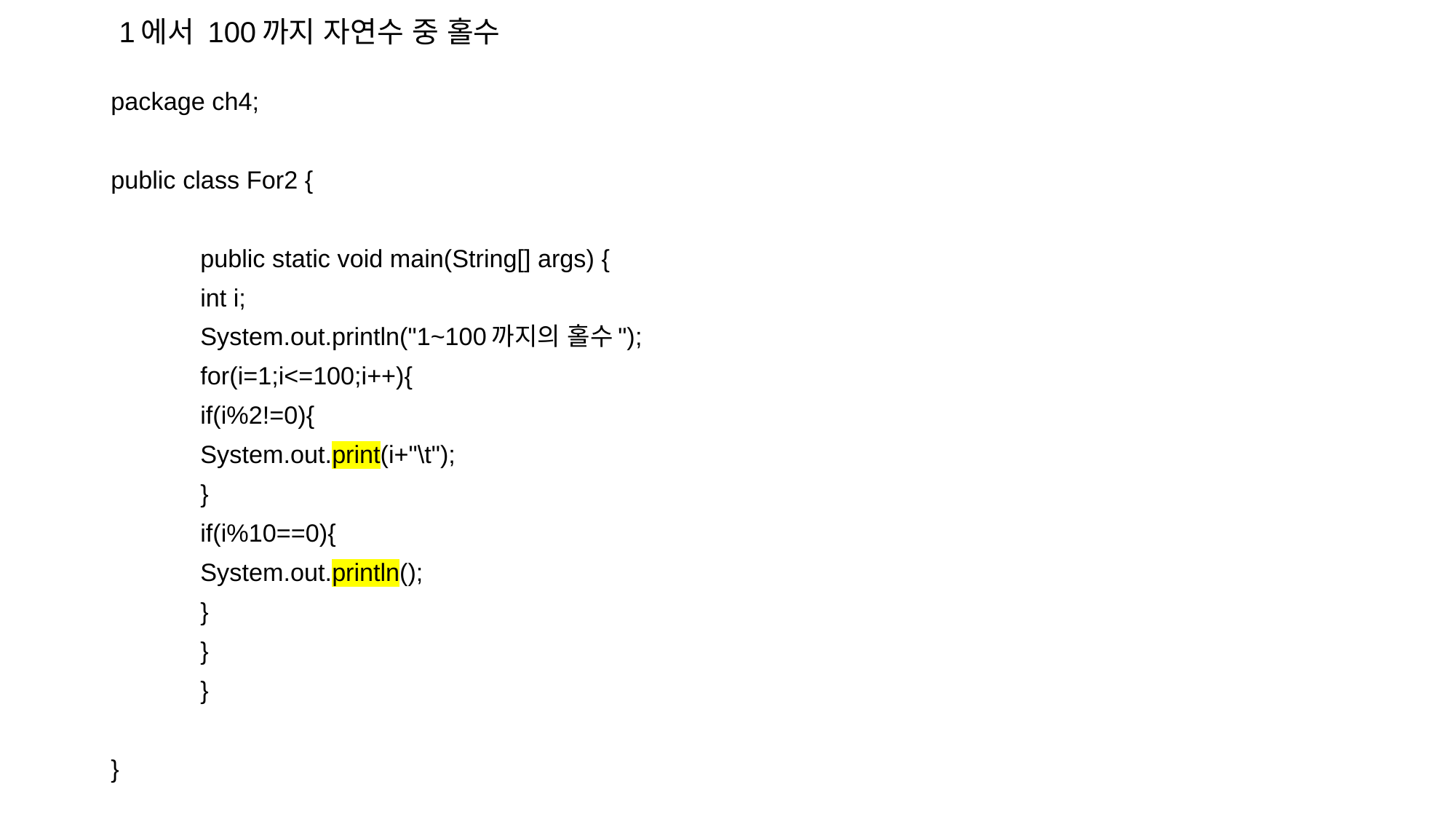

# 1에서 100까지 자연수 중 홀수
package ch4;

public class For2 {

	public static void main(String[] args) {
		int i;
		System.out.println("1~100까지의 홀수");
		for(i=1;i<=100;i++){
			if(i%2!=0){
				System.out.print(i+"\t");
			}
			if(i%10==0){
				System.out.println();
			}
		}
	}

}